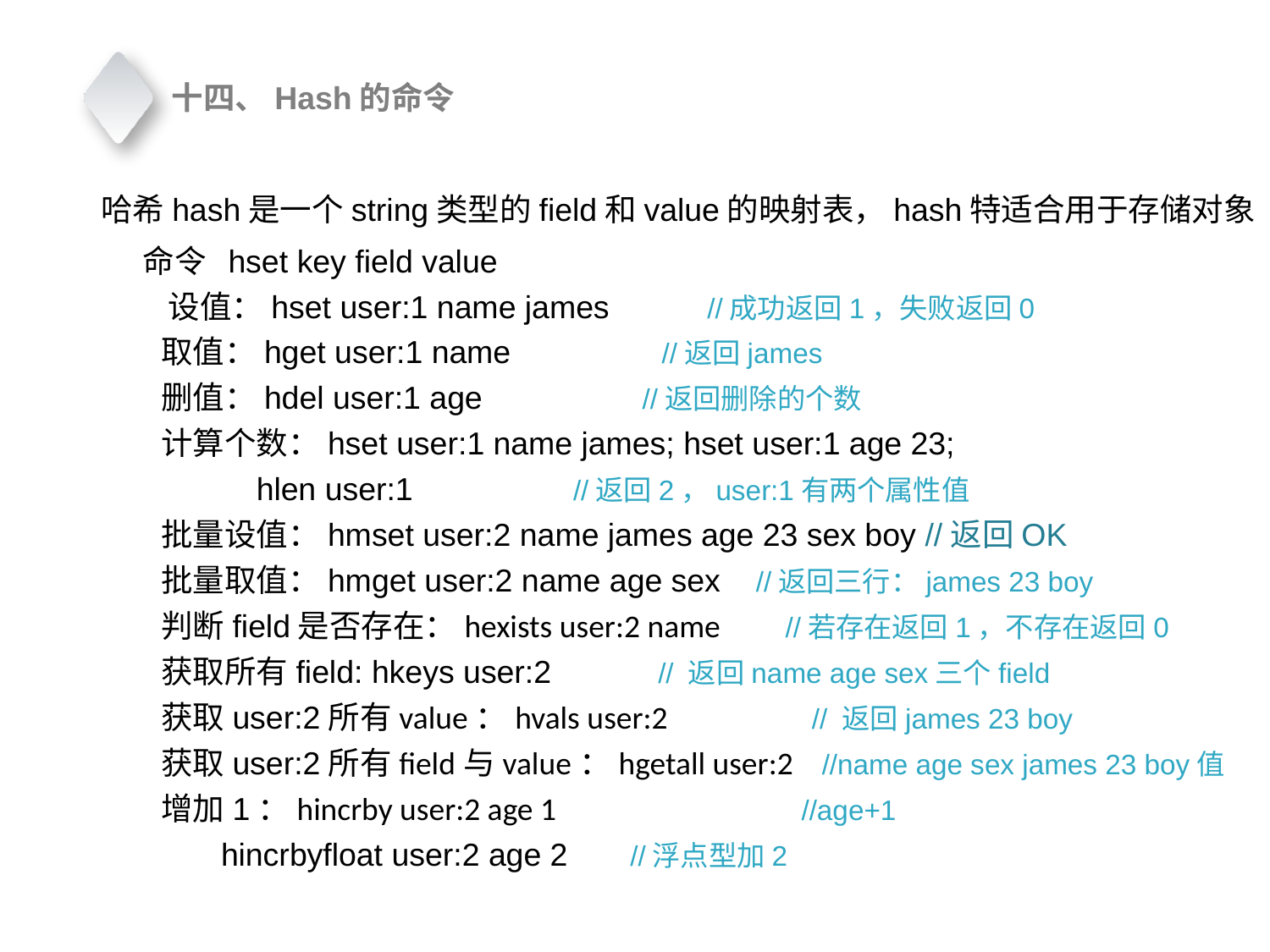

十四、Hash的命令

哈希hash是一个string类型的field和value的映射表，hash特适合用于存储对象
   命令  hset key field value    设值：hset user:1 name james           //成功返回1，失败返回0
   取值：hget user:1 name                 //返回james
   删值：hdel user:1 age                  //返回删除的个数
   计算个数：hset user:1 name james; hset user:1 age 23;               hlen user:1                  //返回2，user:1有两个属性值
   批量设值：hmset user:2 name james age 23 sex boy //返回OK
   批量取值：hmget user:2 name age sex    //返回三行：james 23 boy
   判断field是否存在：hexists user:2 name         //若存在返回1，不存在返回0
   获取所有field: hkeys user:2            // 返回name age sex三个field
   获取user:2所有value：hvals user:2                    // 返回james 23 boy
   获取user:2所有field与value：hgetall user:2    //name age sex james 23 boy值
   增加1：hincrby user:2 age 1                                  //age+1
          hincrbyfloat user:2 age 2       //浮点型加2